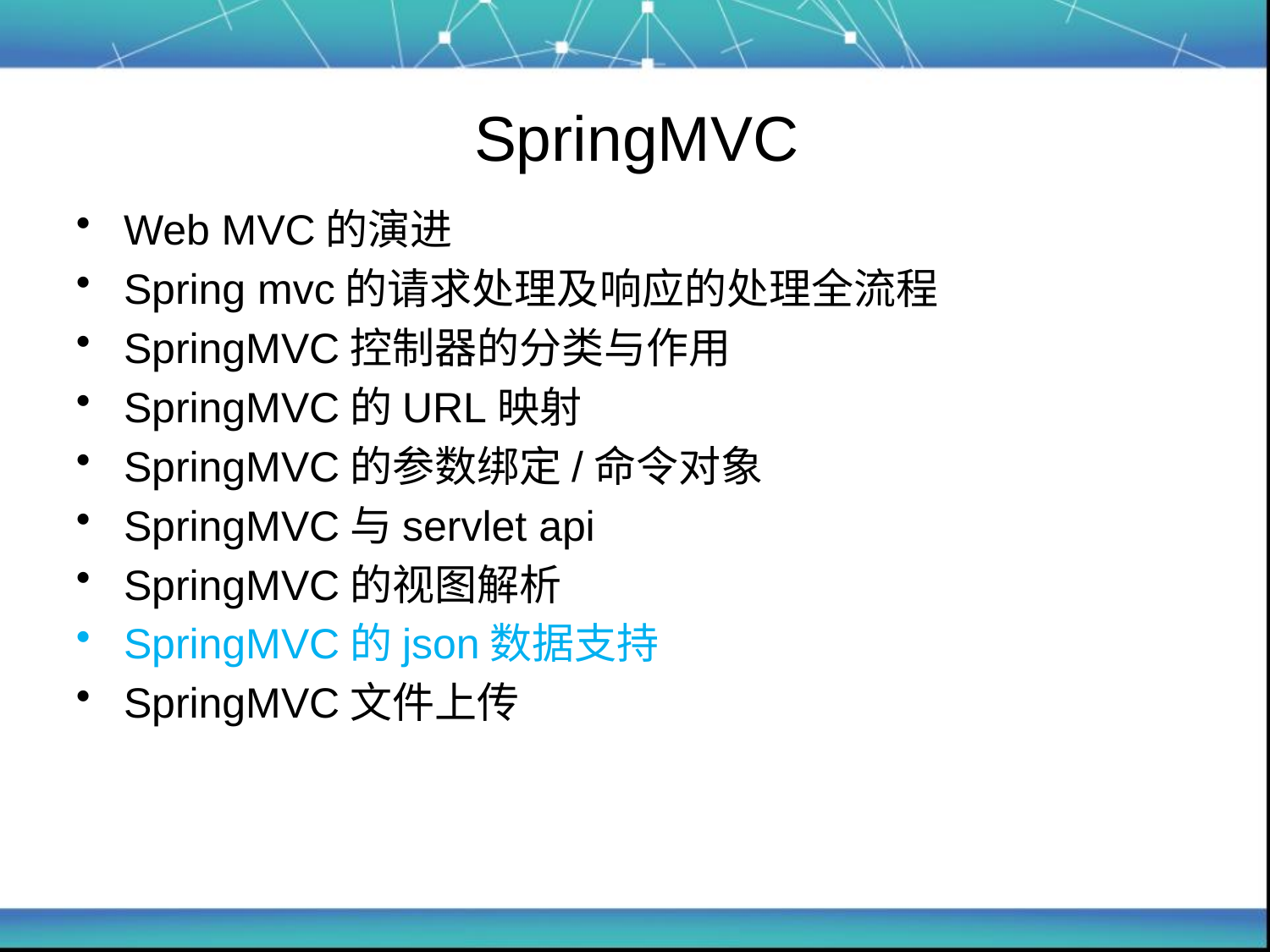

# SpringMVC
Web MVC的演进
Spring mvc的请求处理及响应的处理全流程
SpringMVC控制器的分类与作用
SpringMVC的URL映射
SpringMVC的参数绑定/命令对象
SpringMVC与servlet api
SpringMVC的视图解析
SpringMVC的json数据支持
SpringMVC文件上传